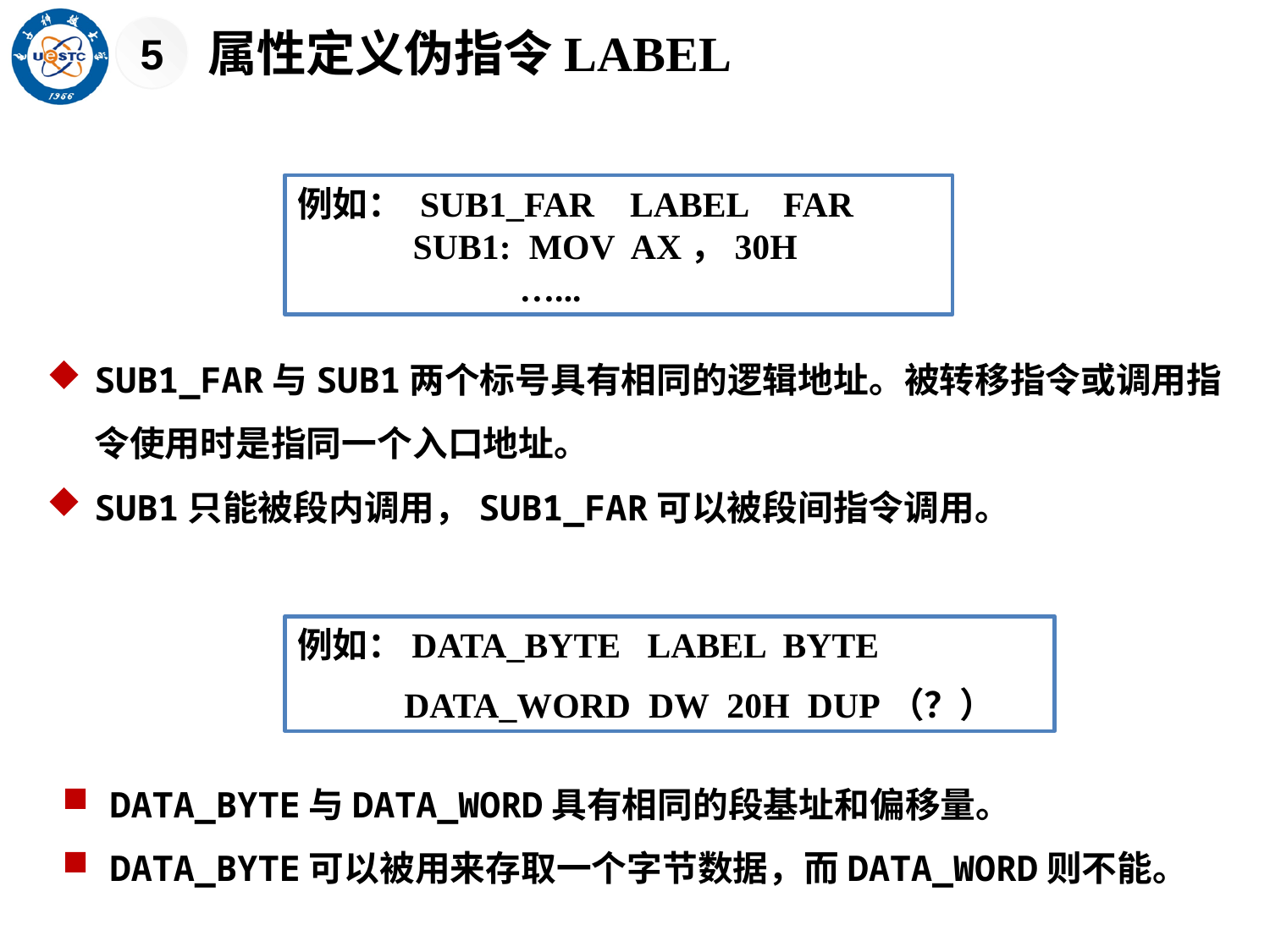

5
属性定义伪指令LABEL
例如： SUB1_FAR    LABEL    FAR
             SUB1:  MOV  AX，30H
                         …...
SUB1_FAR与SUB1两个标号具有相同的逻辑地址。被转移指令或调用指令使用时是指同一个入口地址。
SUB1只能被段内调用，SUB1_FAR可以被段间指令调用。
例如：DATA_BYTE   LABEL  BYTE
            DATA_WORD  DW  20H  DUP（？）
DATA_BYTE与DATA_WORD具有相同的段基址和偏移量。
DATA_BYTE可以被用来存取一个字节数据，而DATA_WORD则不能。